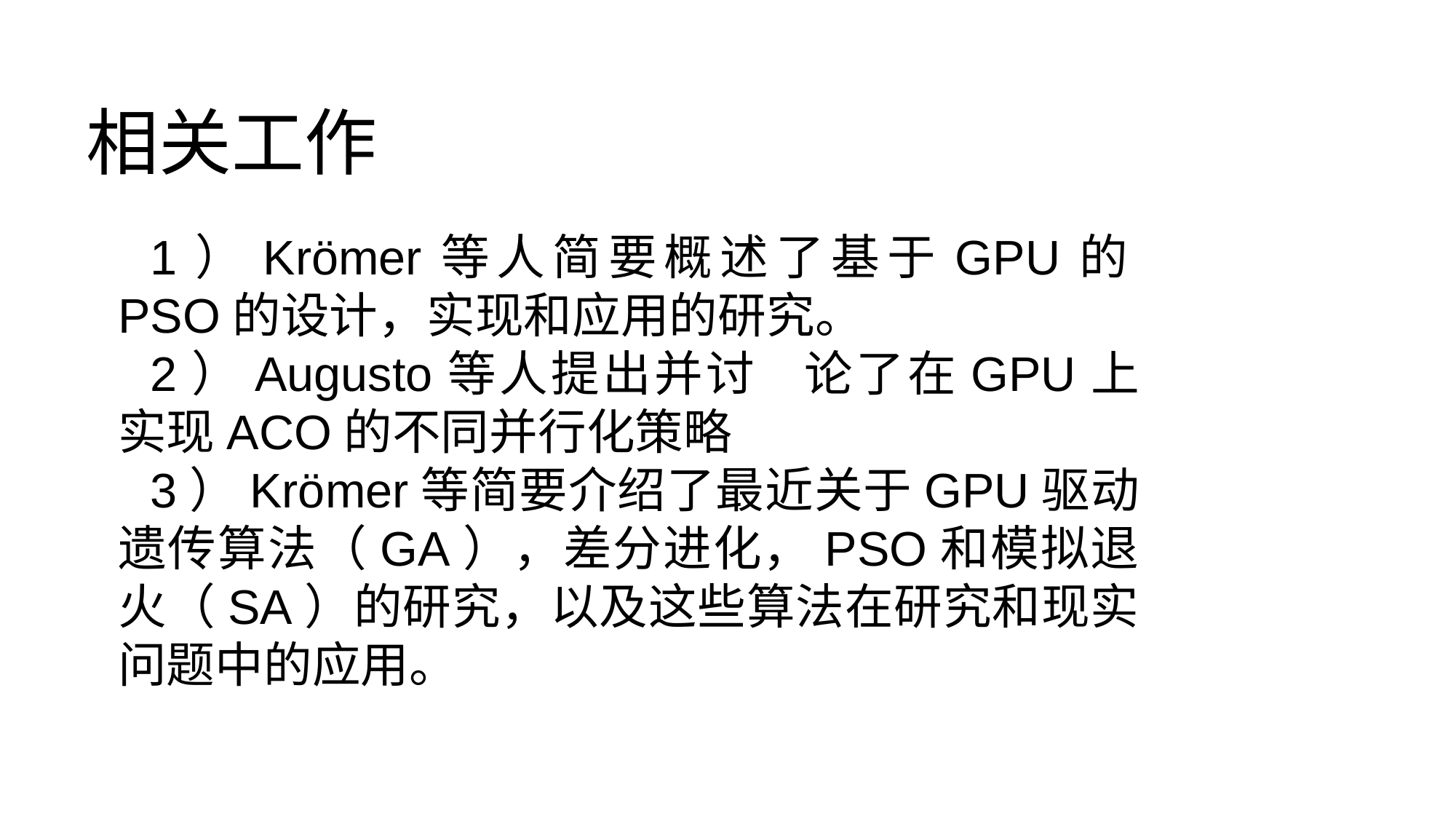

相关工作
1）Krömer等人简要概述了基于GPU的PSO的设计，实现和应用的研究。
2）Augusto等人提出并讨	论了在GPU上实现ACO的不同并行化策略
3）Krömer等简要介绍了最近关于GPU驱动遗传算法（GA），差分进化，PSO和模拟退火（SA）的研究，以及这些算法在研究和现实问题中的应用。